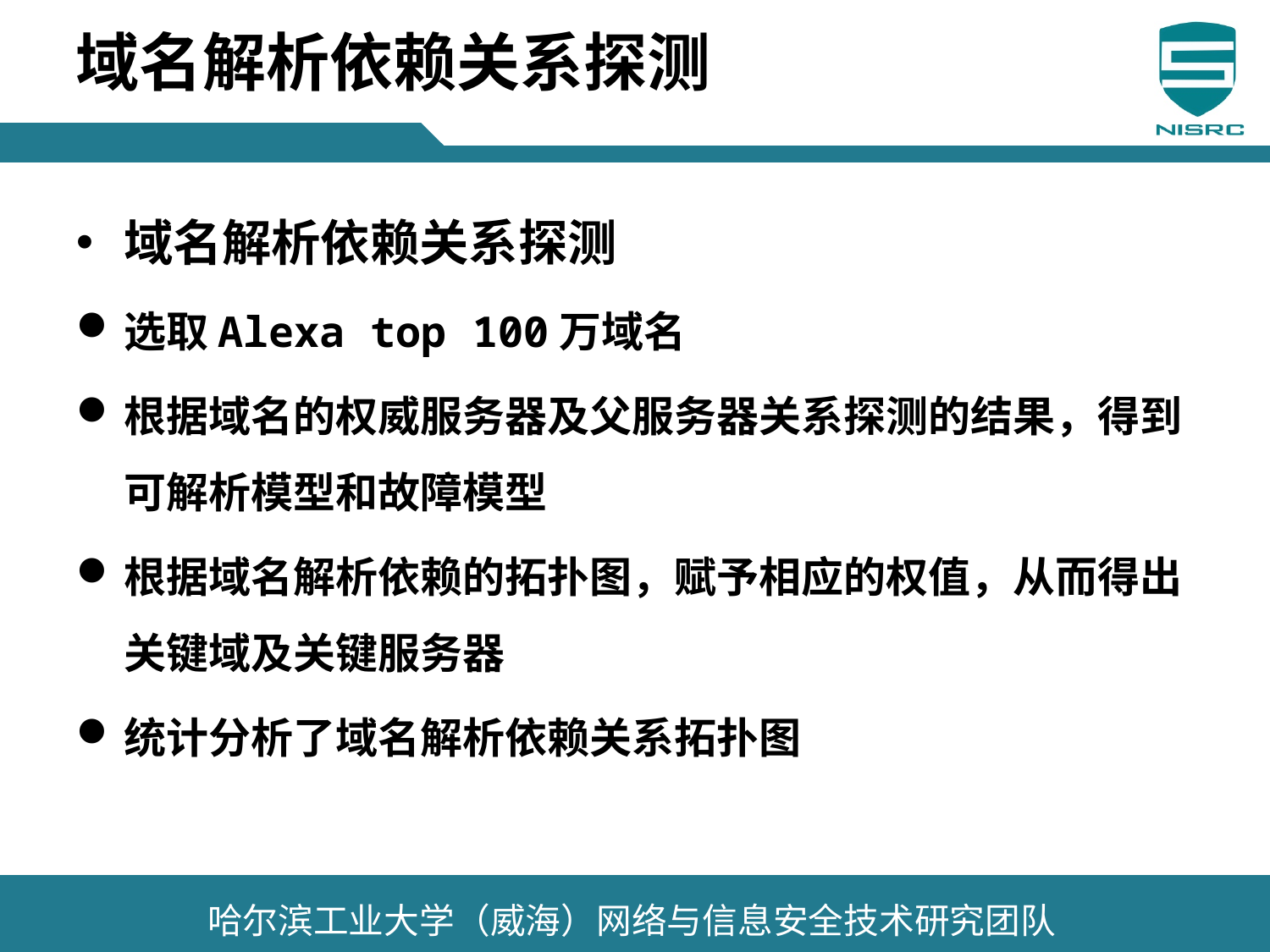

# 域名解析依赖关系探测
域名解析依赖关系探测
选取Alexa top 100万域名
根据域名的权威服务器及父服务器关系探测的结果，得到可解析模型和故障模型
根据域名解析依赖的拓扑图，赋予相应的权值，从而得出关键域及关键服务器
统计分析了域名解析依赖关系拓扑图